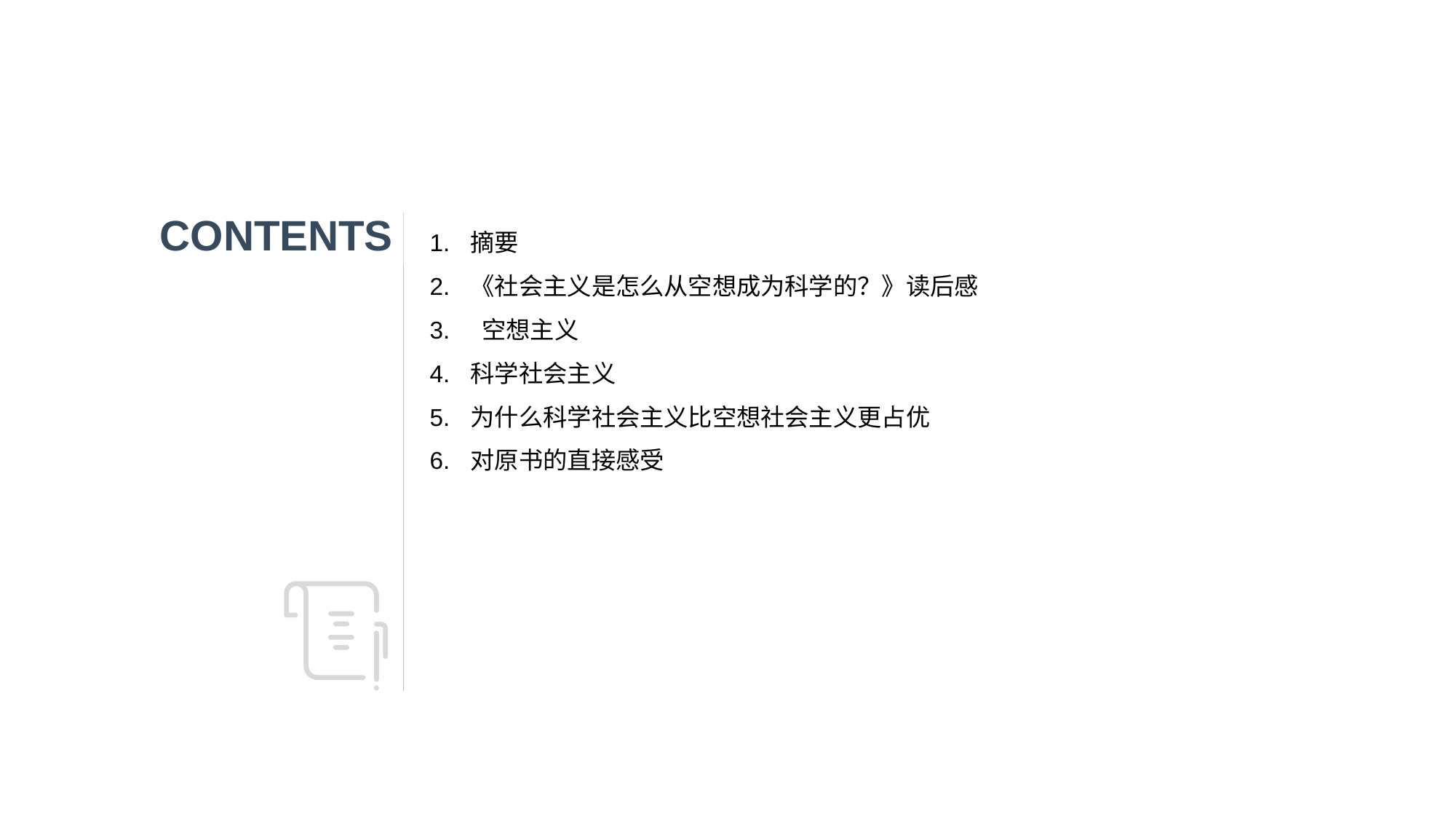

CONTENTS
摘要
《社会主义是怎么从空想成为科学的？》读后感
 空想主义
科学社会主义
为什么科学社会主义比空想社会主义更占优
对原书的直接感受